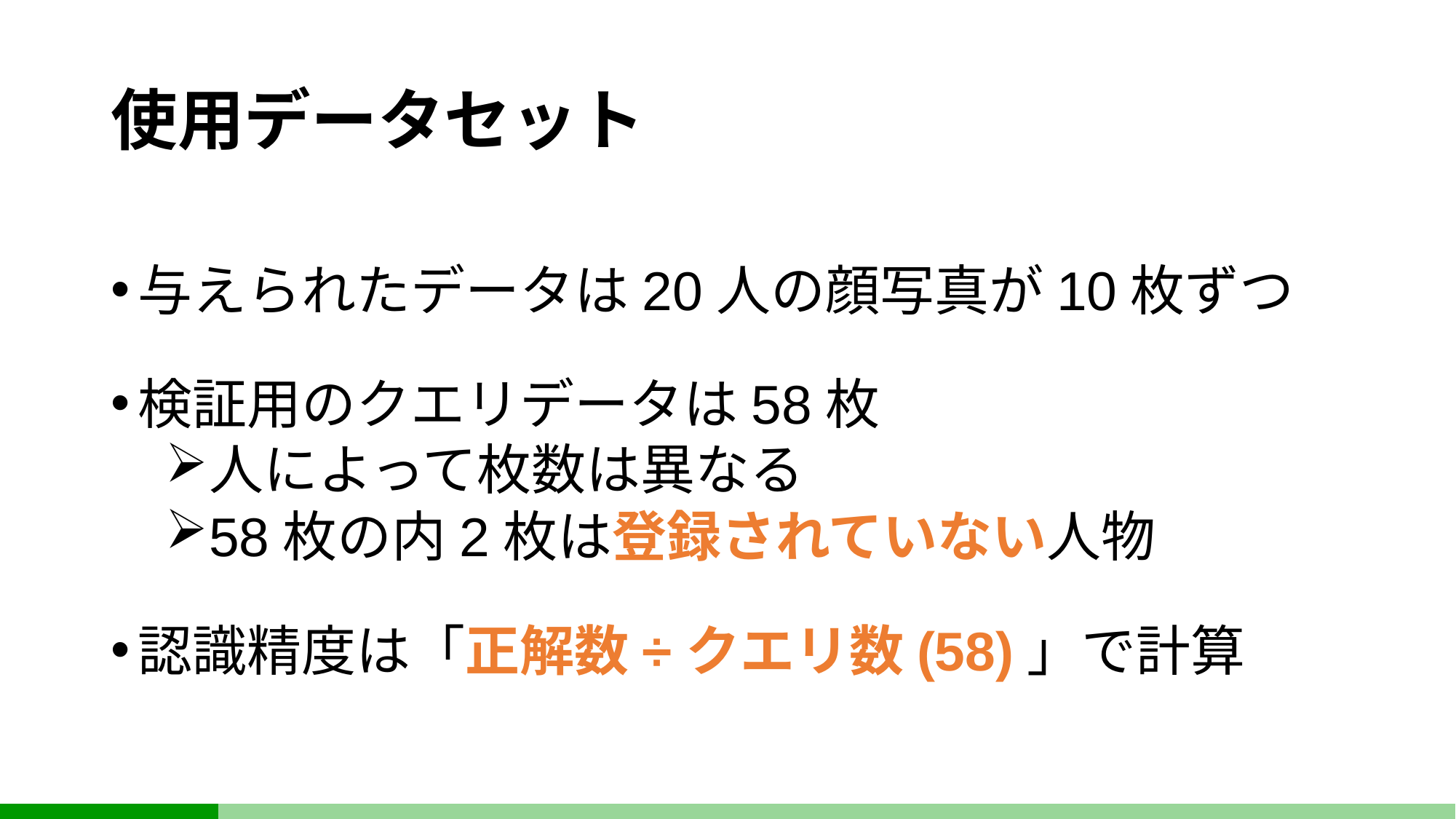

# 使用データセット
与えられたデータは20人の顔写真が10枚ずつ
検証用のクエリデータは58枚
人によって枚数は異なる
58枚の内2枚は登録されていない人物
認識精度は「正解数÷クエリ数(58)」で計算